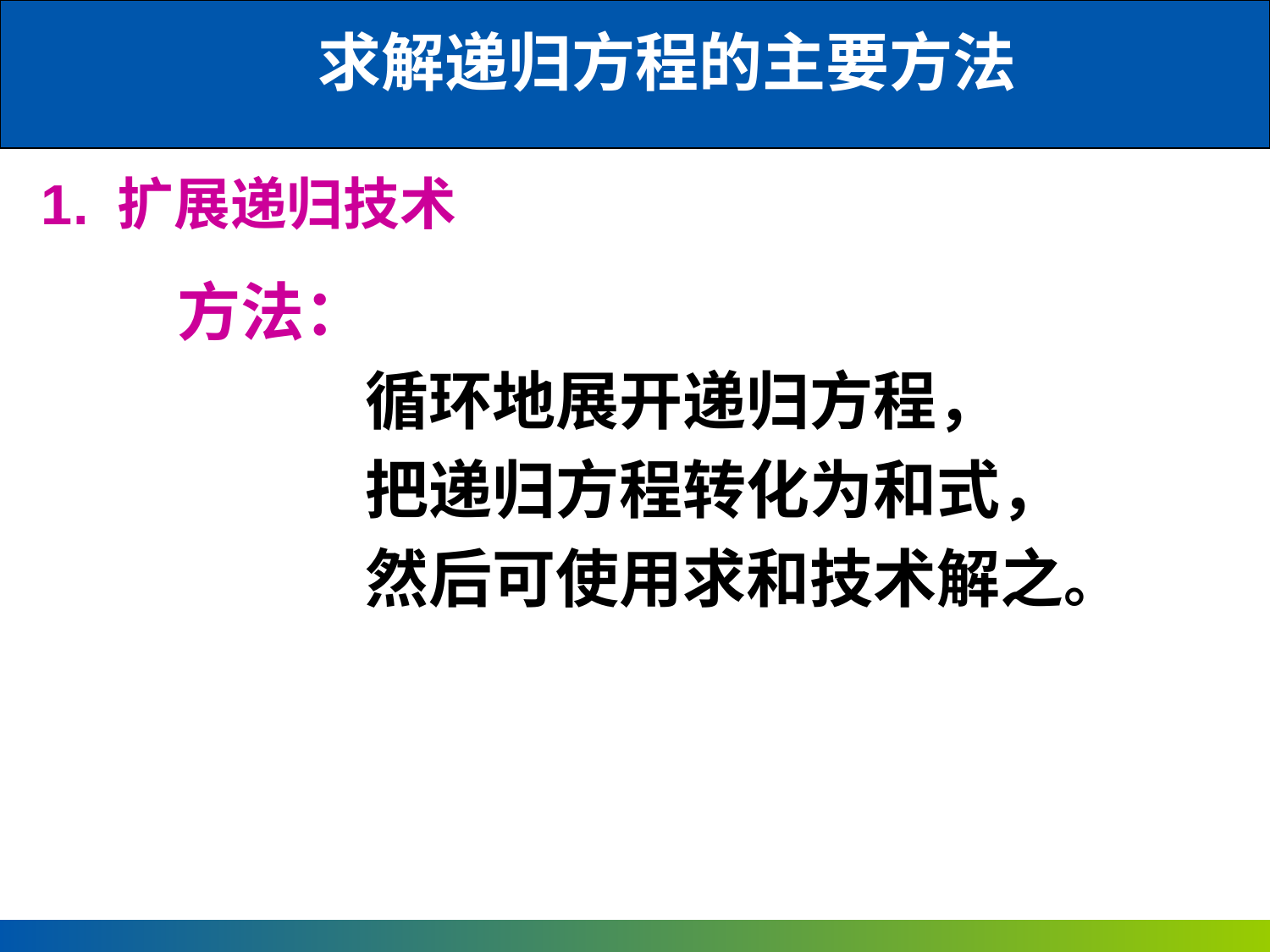

求解递归方程的主要方法
1. 扩展递归技术
方法：
            循环地展开递归方程，
            把递归方程转化为和式，
            然后可使用求和技术解之。